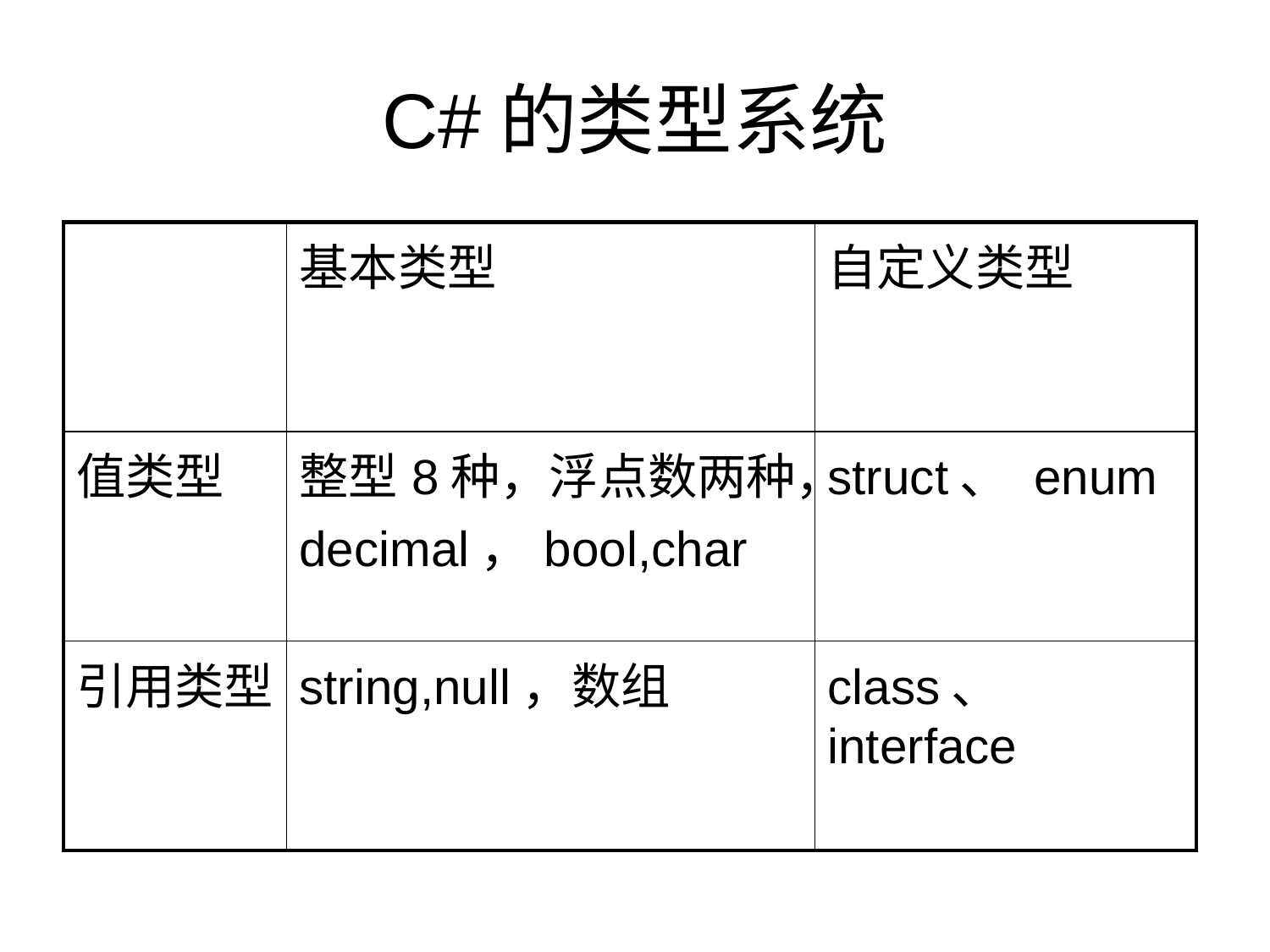

# C#的类型系统
|  | 基本类型 | 自定义类型 |
| --- | --- | --- |
| 值类型 | 整型8种，浮点数两种，decimal，bool,char | struct、 enum |
| 引用类型 | string,null，数组 | class、 interface |